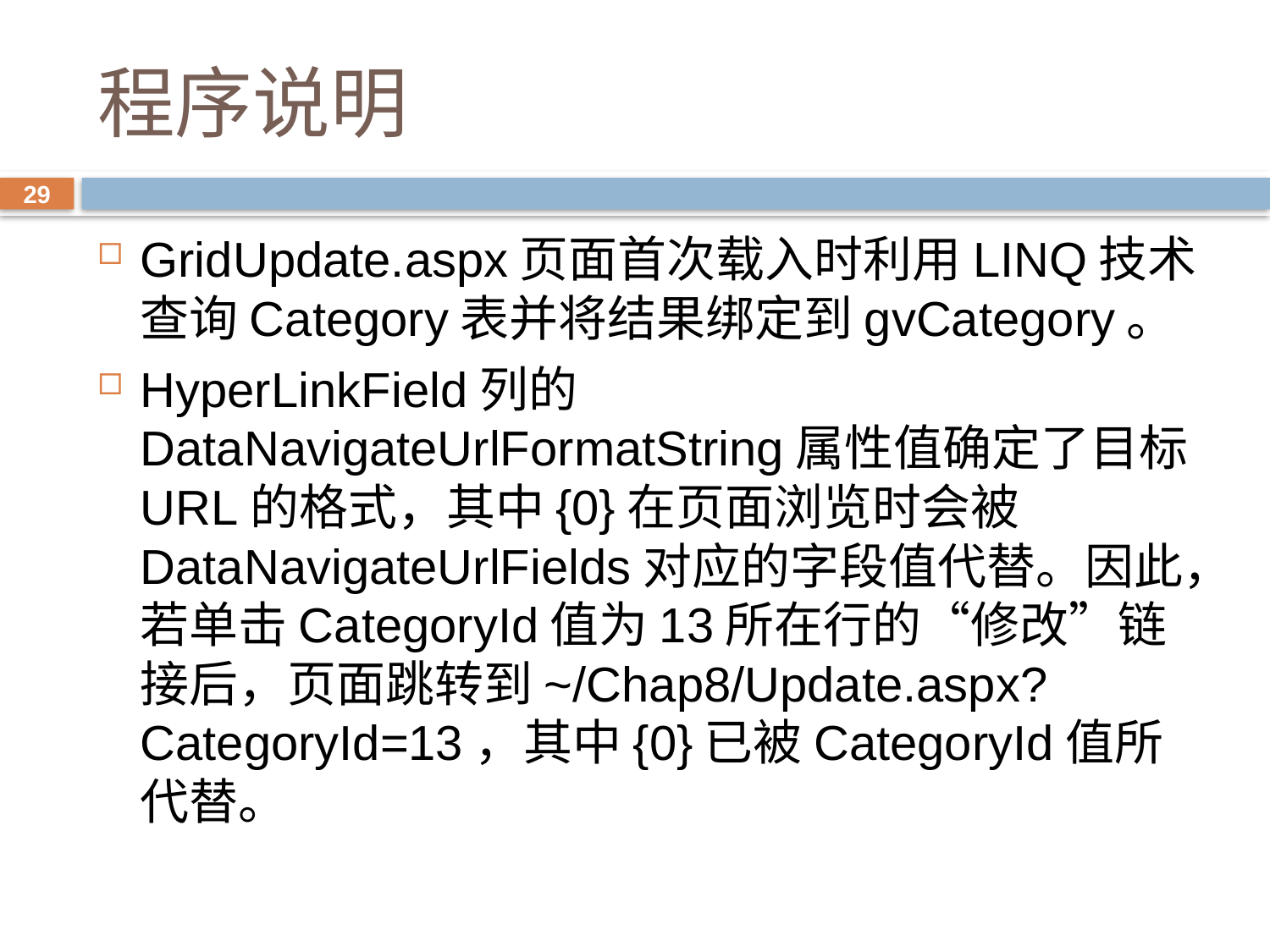

# 程序说明
29
GridUpdate.aspx页面首次载入时利用LINQ技术查询Category表并将结果绑定到gvCategory。
HyperLinkField列的DataNavigateUrlFormatString属性值确定了目标URL的格式，其中{0}在页面浏览时会被DataNavigateUrlFields对应的字段值代替。因此，若单击CategoryId值为13所在行的“修改”链接后，页面跳转到~/Chap8/Update.aspx?CategoryId=13，其中{0}已被CategoryId值所代替。